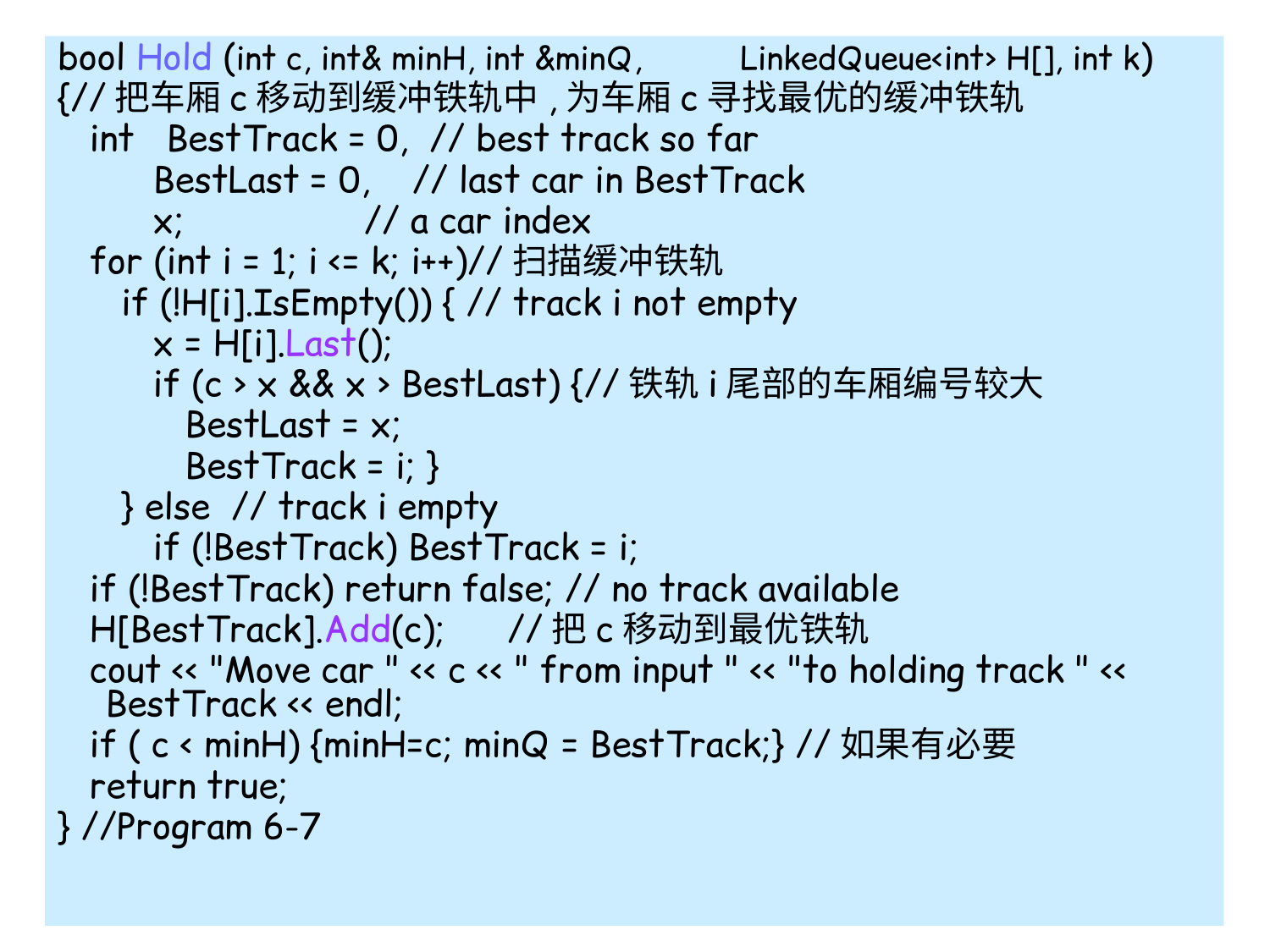

bool Hold (int c, int& minH, int &minQ,	LinkedQueue<int> H[], int k)
{//把车厢c移动到缓冲铁轨中,为车厢c寻找最优的缓冲铁轨
   int   BestTrack = 0,  // best track so far
         BestLast = 0,    // last car in BestTrack
         x;                 // a car index
   for (int i = 1; i <= k; i++)//扫描缓冲铁轨
      if (!H[i].IsEmpty()) { // track i not empty
         x = H[i].Last();
         if (c > x && x > BestLast) {//铁轨i尾部的车厢编号较大
            BestLast = x;
            BestTrack = i; }
      } else  // track i empty
         if (!BestTrack) BestTrack = i;
   if (!BestTrack) return false; // no track available
   H[BestTrack].Add(c);	  //把c移动到最优铁轨
   cout << "Move car " << c << " from input " << "to holding track " << BestTrack << endl;
   if ( c < minH) {minH=c; minQ = BestTrack;} //如果有必要
   return true;
} //Program 6-7
# 6.4.1 火车车厢重排

23